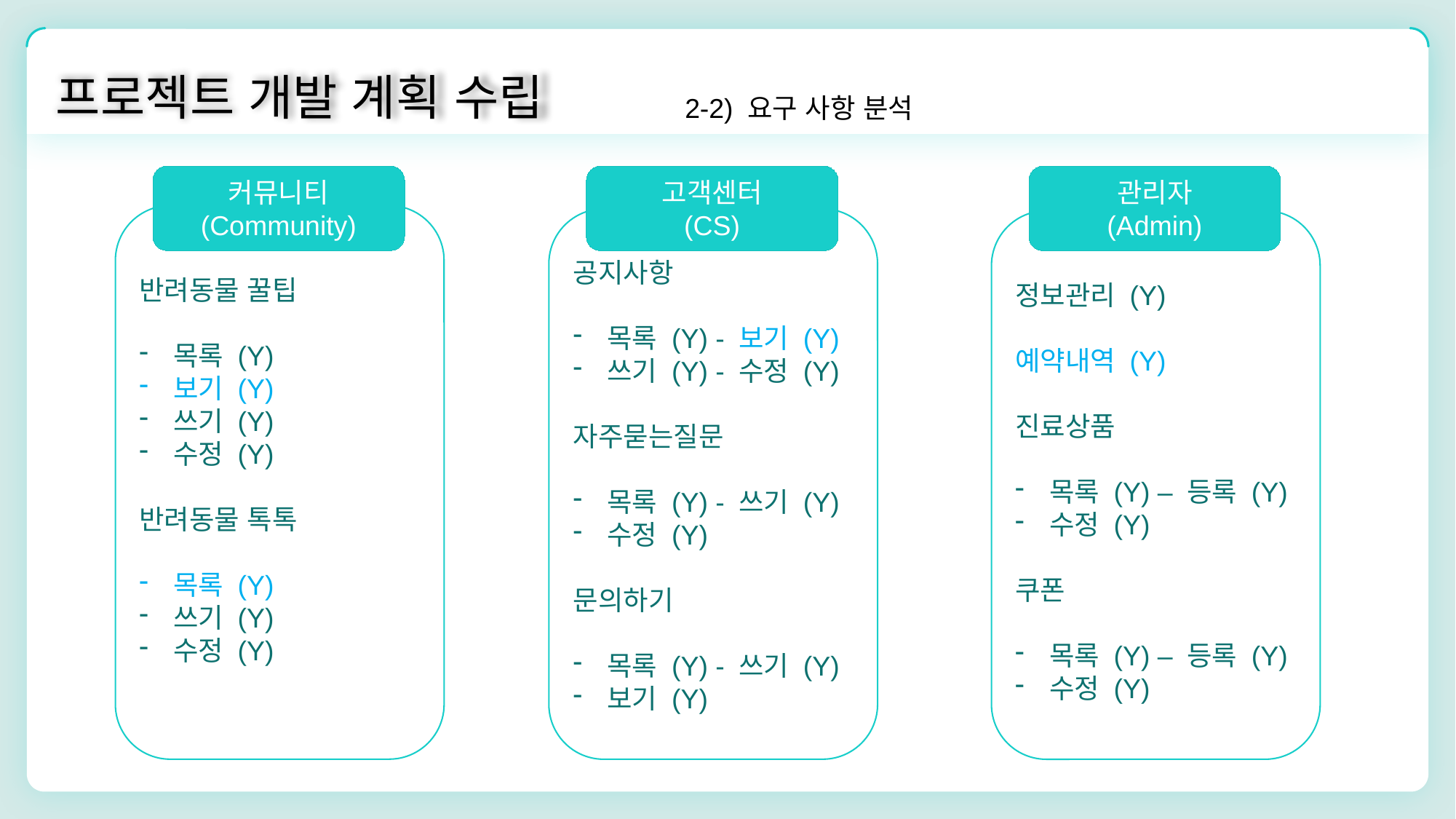

프로젝트 개발 계획 수립
2-2) 요구 사항 분석
커뮤니티
(Community)
고객센터
(CS)
관리자
(Admin)

공지사항

목록 (Y) - 보기 (Y)
쓰기 (Y) - 수정 (Y)

자주묻는질문

목록 (Y) - 쓰기 (Y)
수정 (Y)

문의하기

목록 (Y) - 쓰기 (Y)
보기 (Y)

반려동물 꿀팁

목록 (Y)
보기 (Y)
쓰기 (Y)
수정 (Y)

반려동물 톡톡

목록 (Y)
쓰기 (Y)
수정 (Y)

정보관리 (Y)

예약내역 (Y)

진료상품

목록 (Y) – 등록 (Y)
수정 (Y)

쿠폰

목록 (Y) – 등록 (Y)
수정 (Y)